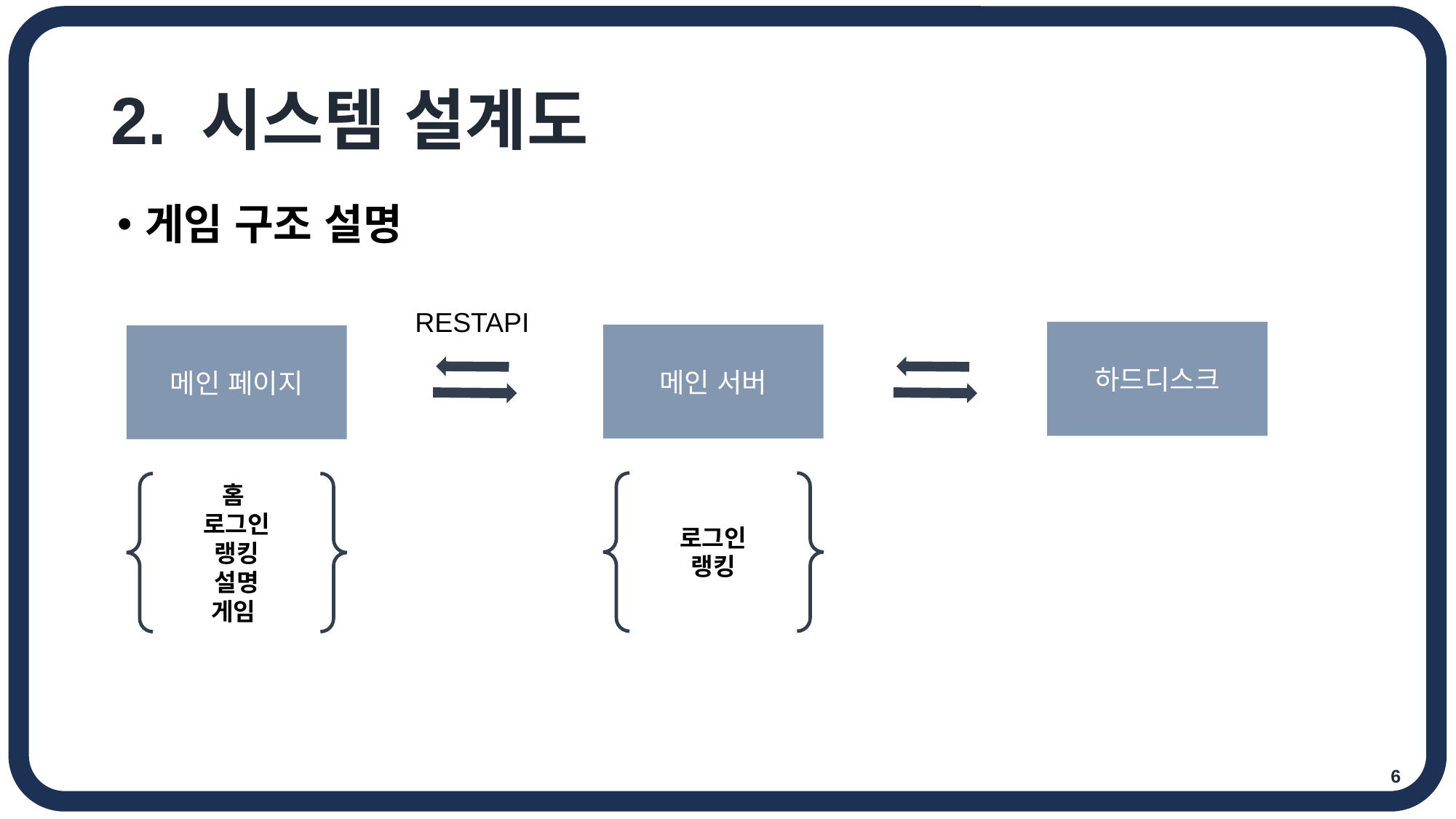

# 2. 시스템 설계도
게임 구조 설명

RESTAPI
하드디스크
메인 서버
메인 페이지

Cookie

홈
로그인
랭킹
설명
게임
로그인
랭킹
6